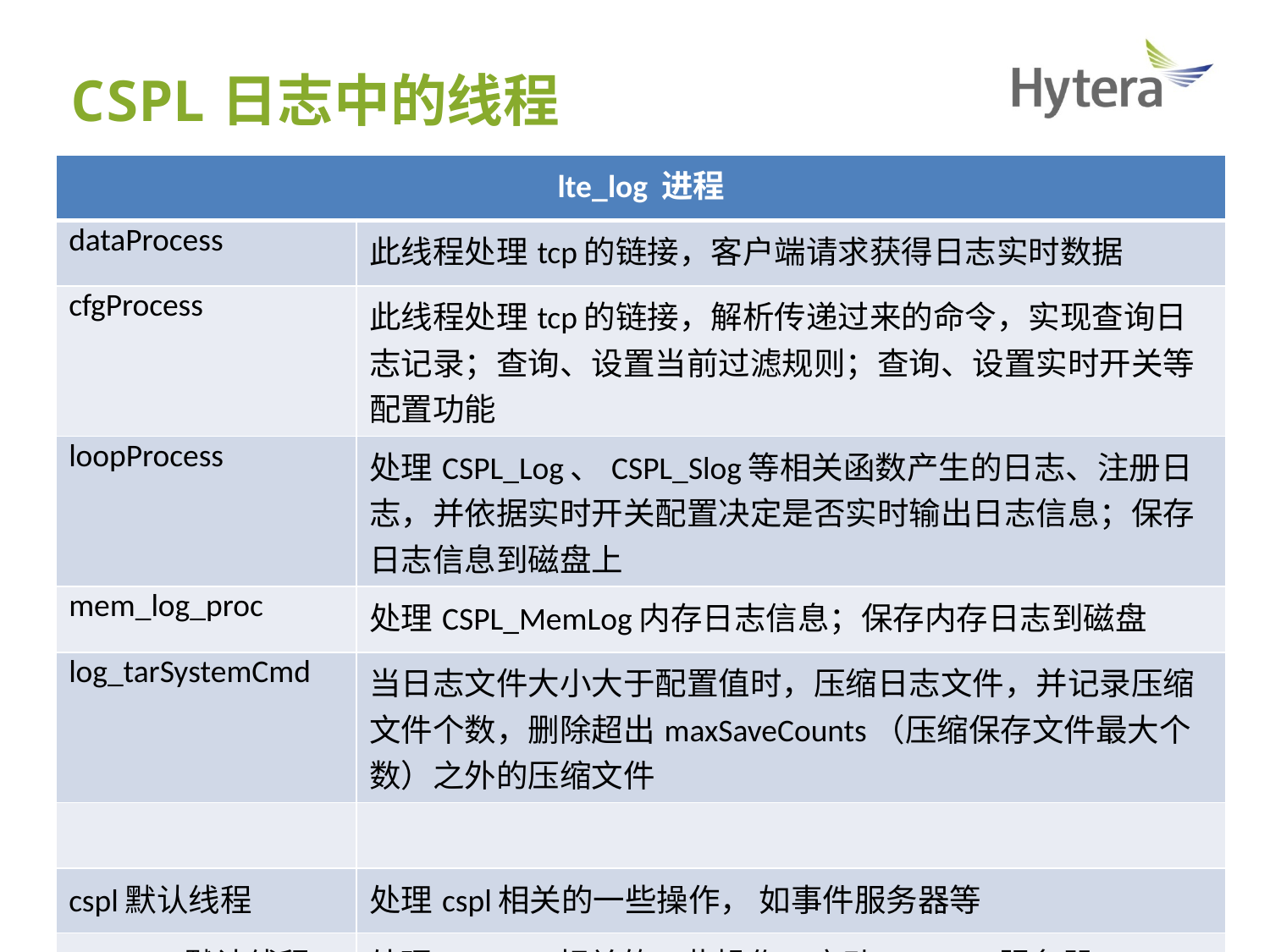

CSPL日志中的线程
| lte\_log 进程 |  |
| --- | --- |
| dataProcess | 此线程处理tcp的链接，客户端请求获得日志实时数据 |
| cfgProcess | 此线程处理tcp的链接，解析传递过来的命令，实现查询日志记录；查询、设置当前过滤规则；查询、设置实时开关等配置功能 |
| loopProcess | 处理CSPL\_Log、CSPL\_Slog等相关函数产生的日志、注册日志，并依据实时开关配置决定是否实时输出日志信息；保存日志信息到磁盘上 |
| mem\_log\_proc | 处理CSPL\_MemLog内存日志信息；保存内存日志到磁盘 |
| log\_tarSystemCmd | 当日志文件大小大于配置值时，压缩日志文件，并记录压缩文件个数，删除超出maxSaveCounts（压缩保存文件最大个数）之外的压缩文件 |
|  |  |
| cspl默认线程 | 处理cspl相关的一些操作， 如事件服务器等 |
| clidebug默认线程 | 处理clidebug相关的一些操作，启动clidebug服务器 |